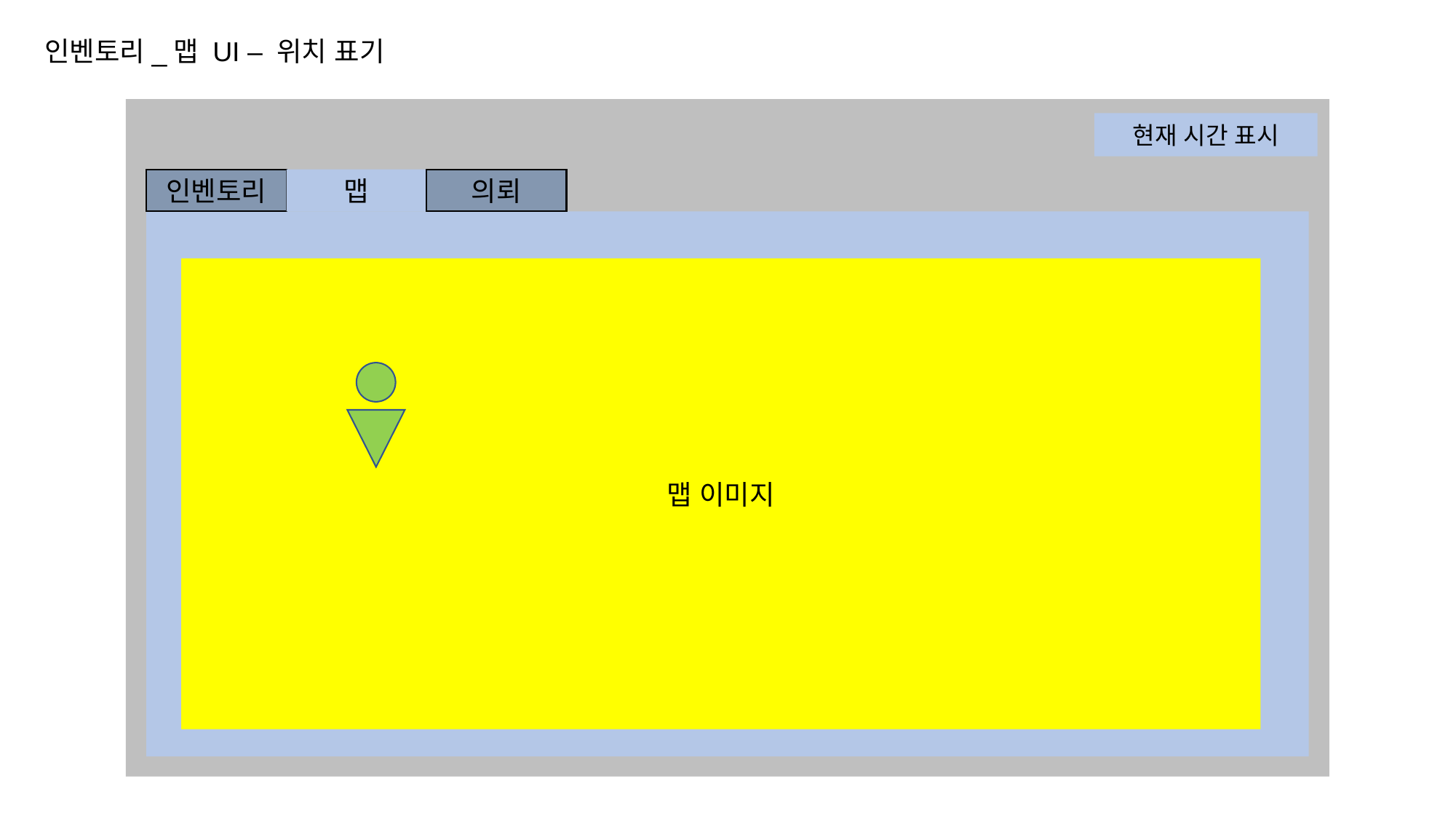

인벤토리_맵 UI – 위치 표기

현재 시간 표시
의뢰
인벤토리
맵

맵 이미지